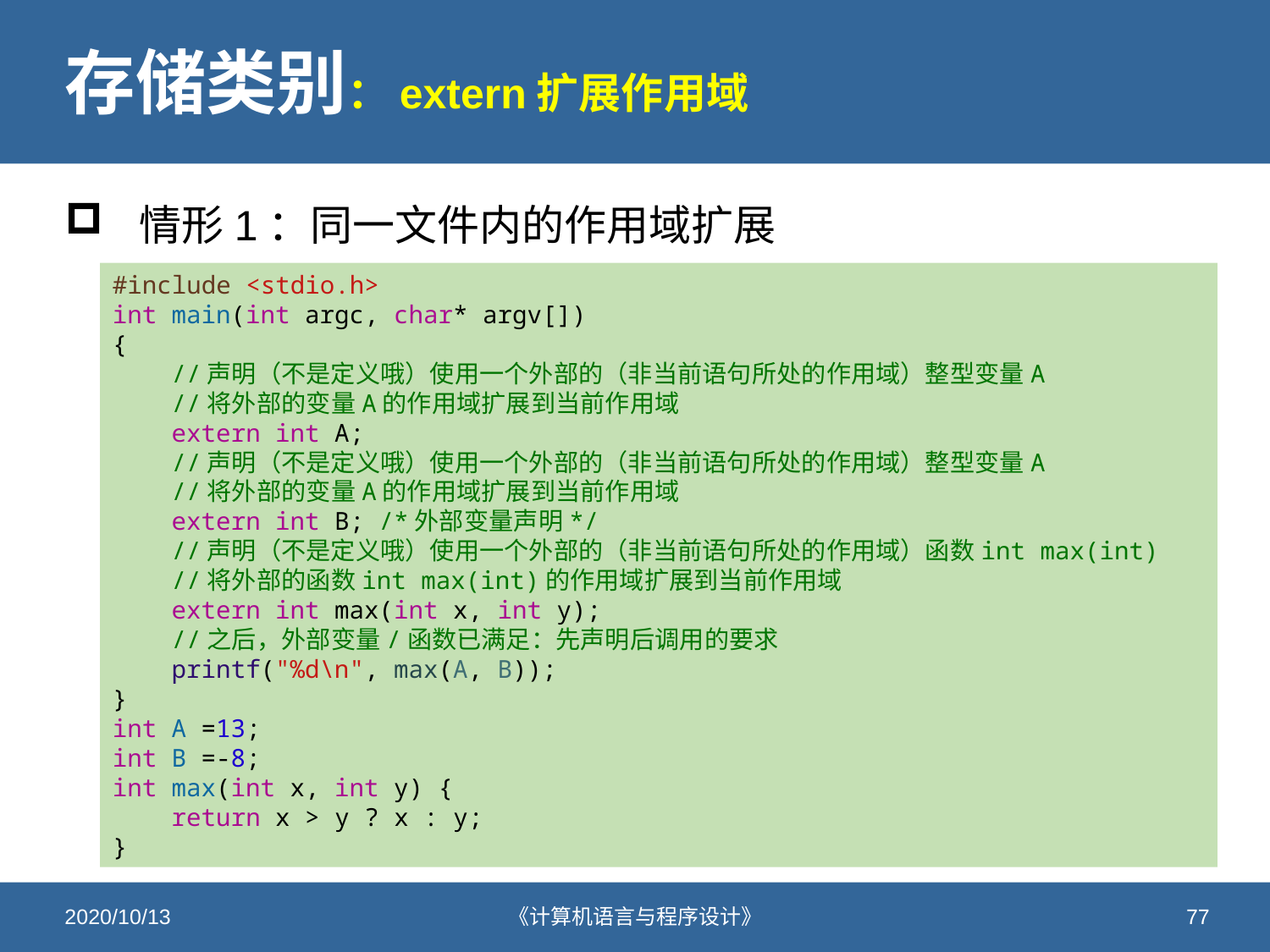

# 存储类别：extern扩展作用域
情形1：同一文件内的作用域扩展
#include <stdio.h>
int main(int argc, char* argv[])
{
    //声明（不是定义哦）使用一个外部的（非当前语句所处的作用域）整型变量A
    //将外部的变量A的作用域扩展到当前作用域
    extern int A;
    //声明（不是定义哦）使用一个外部的（非当前语句所处的作用域）整型变量A
    //将外部的变量A的作用域扩展到当前作用域
    extern int B; /*外部变量声明*/
    //声明（不是定义哦）使用一个外部的（非当前语句所处的作用域）函数int max(int)
    //将外部的函数int max(int)的作用域扩展到当前作用域
    extern int max(int x, int y);
    //之后，外部变量/函数已满足：先声明后调用的要求
    printf("%d\n", max(A, B));
}
int A =13;
int B =-8;
int max(int x, int y) {
    return x > y ? x : y;
}
2020/10/13
《计算机语言与程序设计》
77